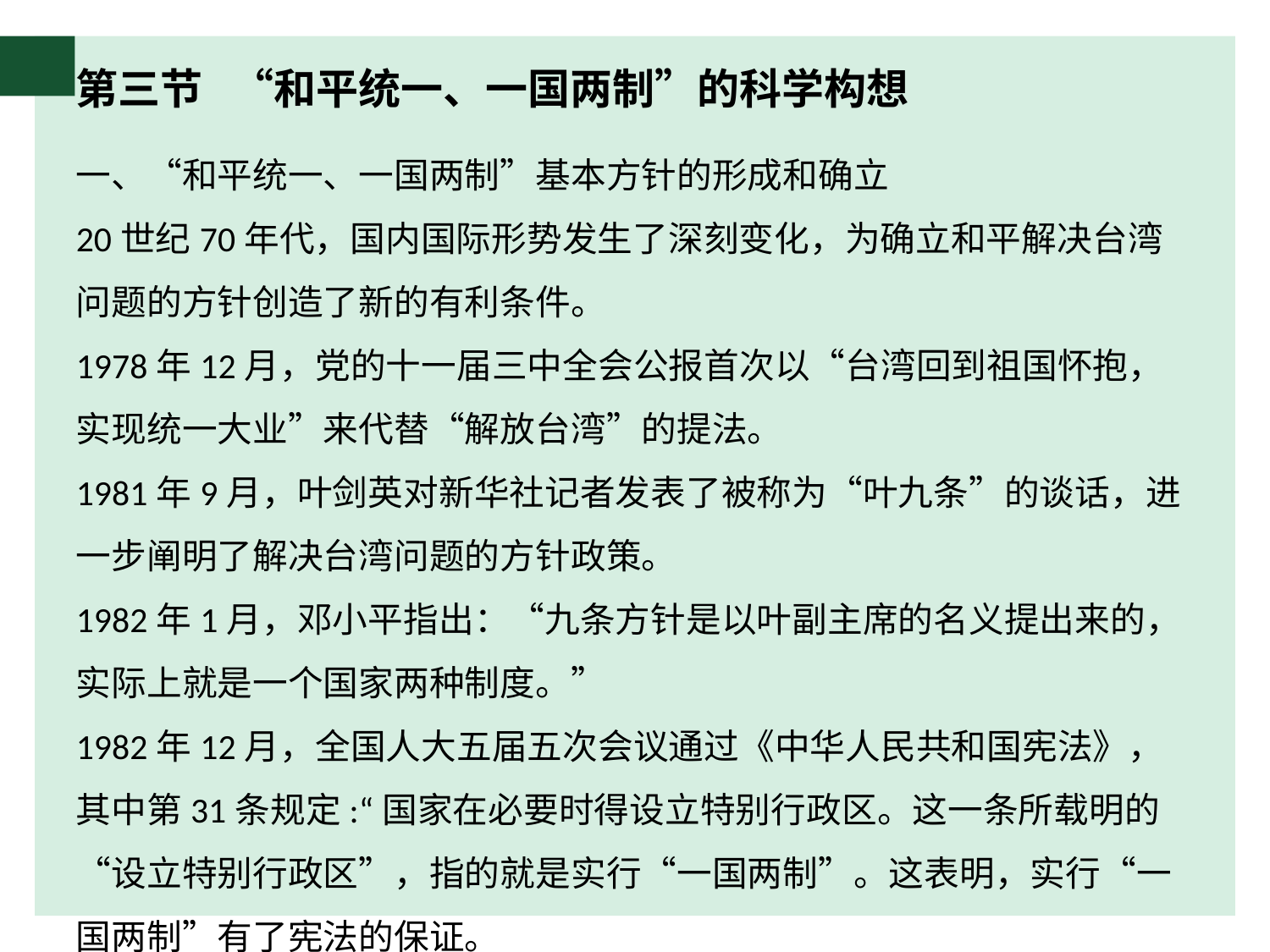

# 第三节   “和平统一、一国两制”的科学构想
一、“和平统一、一国两制”基本方针的形成和确立
20世纪70年代，国内国际形势发生了深刻变化，为确立和平解决台湾问题的方针创造了新的有利条件。
1978年12月，党的十一届三中全会公报首次以“台湾回到祖国怀抱，实现统一大业”来代替“解放台湾”的提法。
1981年9月，叶剑英对新华社记者发表了被称为“叶九条”的谈话，进一步阐明了解决台湾问题的方针政策。
1982年1月，邓小平指出：“九条方针是以叶副主席的名义提出来的，实际上就是一个国家两种制度。”
1982年12月，全国人大五届五次会议通过《中华人民共和国宪法》，其中第31条规定:“国家在必要时得设立特别行政区。这一条所载明的“设立特别行政区”，指的就是实行“一国两制”。这表明，实行“一国两制”有了宪法的保证。